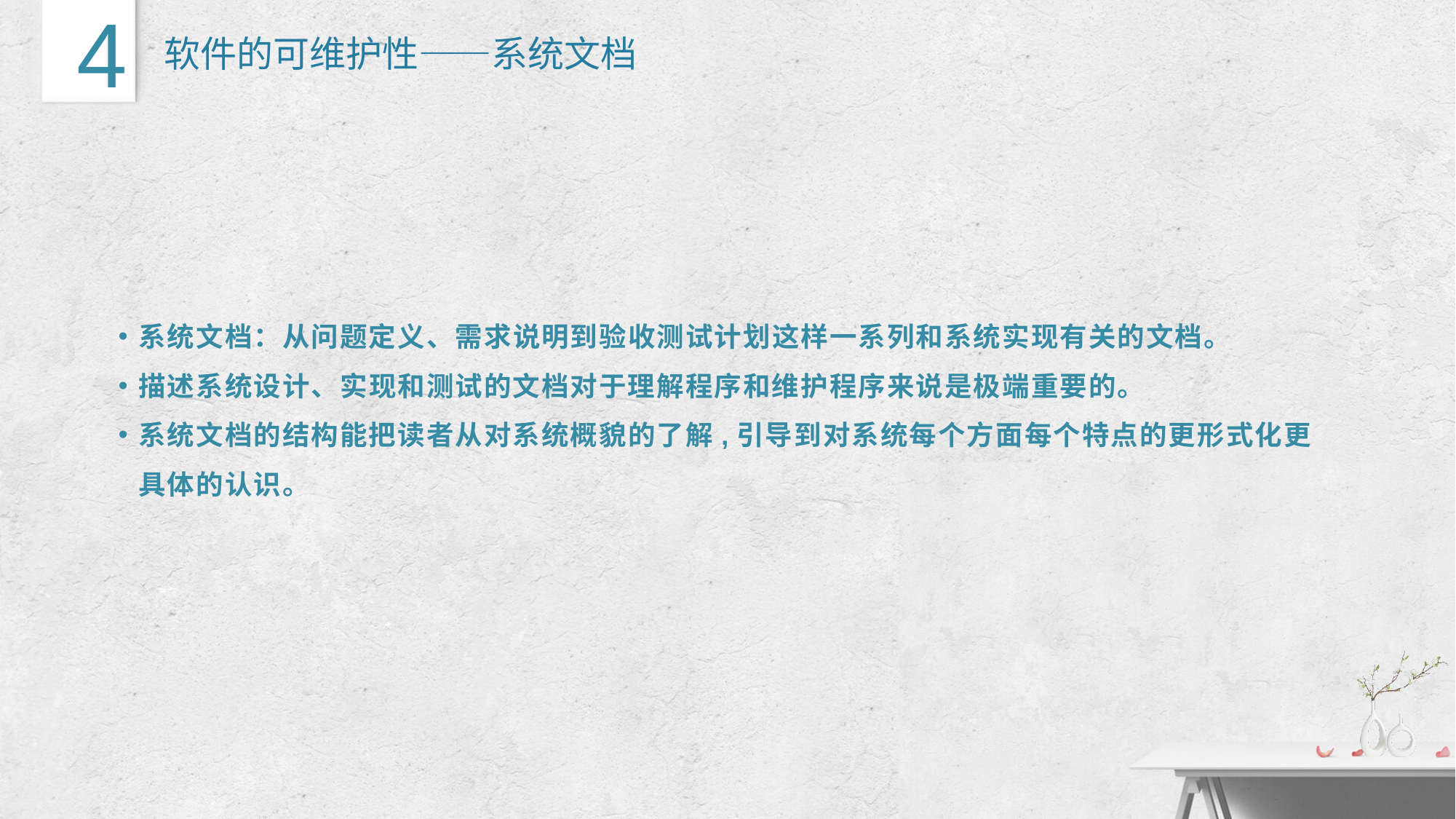

4
软件的可维护性——系统文档
系统文档：从问题定义、需求说明到验收测试计划这样一系列和系统实现有关的文档。
描述系统设计、实现和测试的文档对于理解程序和维护程序来说是极端重要的。
系统文档的结构能把读者从对系统概貌的了解,引导到对系统每个方面每个特点的更形式化更具体的认识。